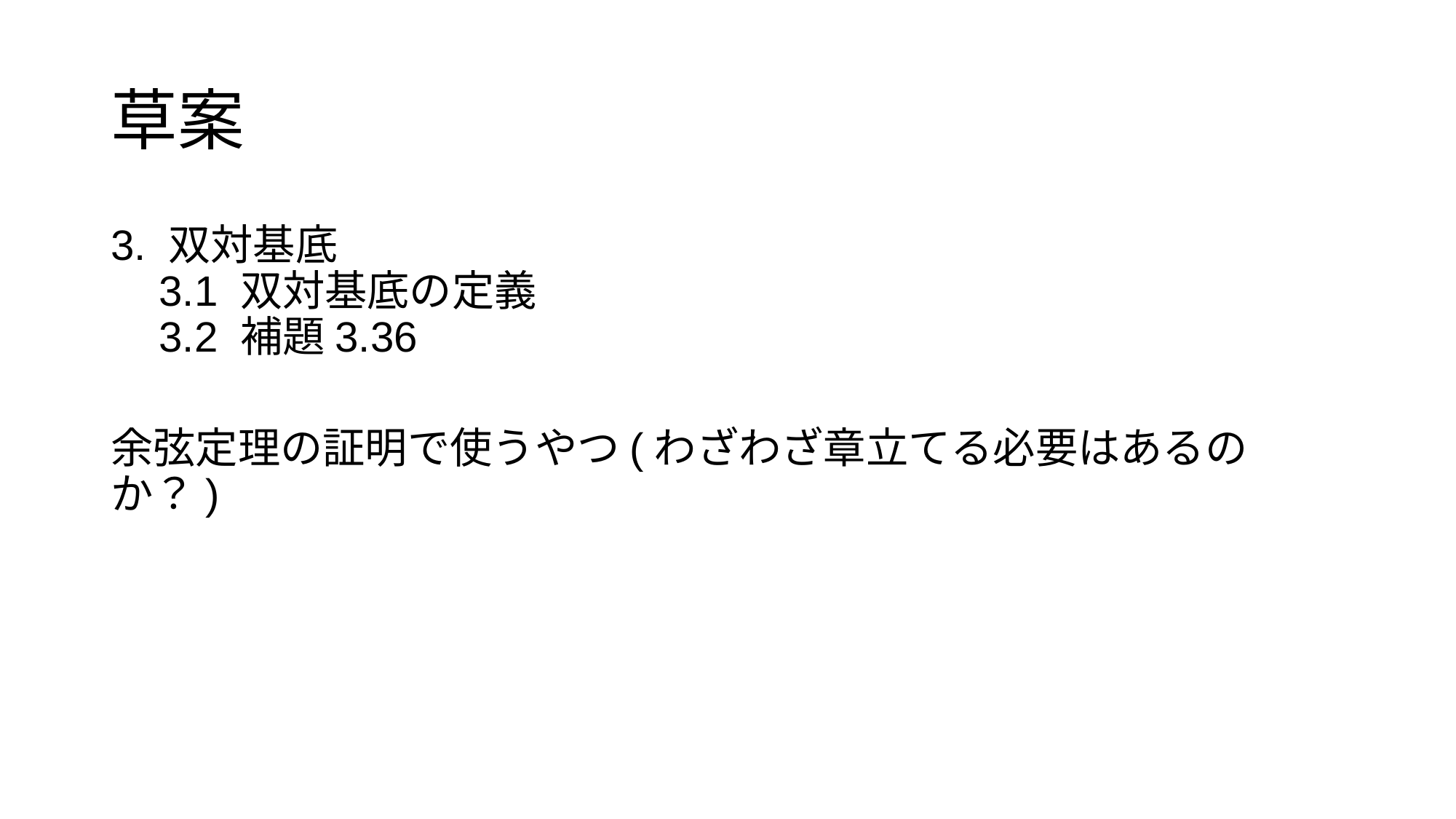

# 草案
3. 双対基底
    3.1 双対基底の定義
    3.2 補題3.36
余弦定理の証明で使うやつ(わざわざ章立てる必要はあるのか？)